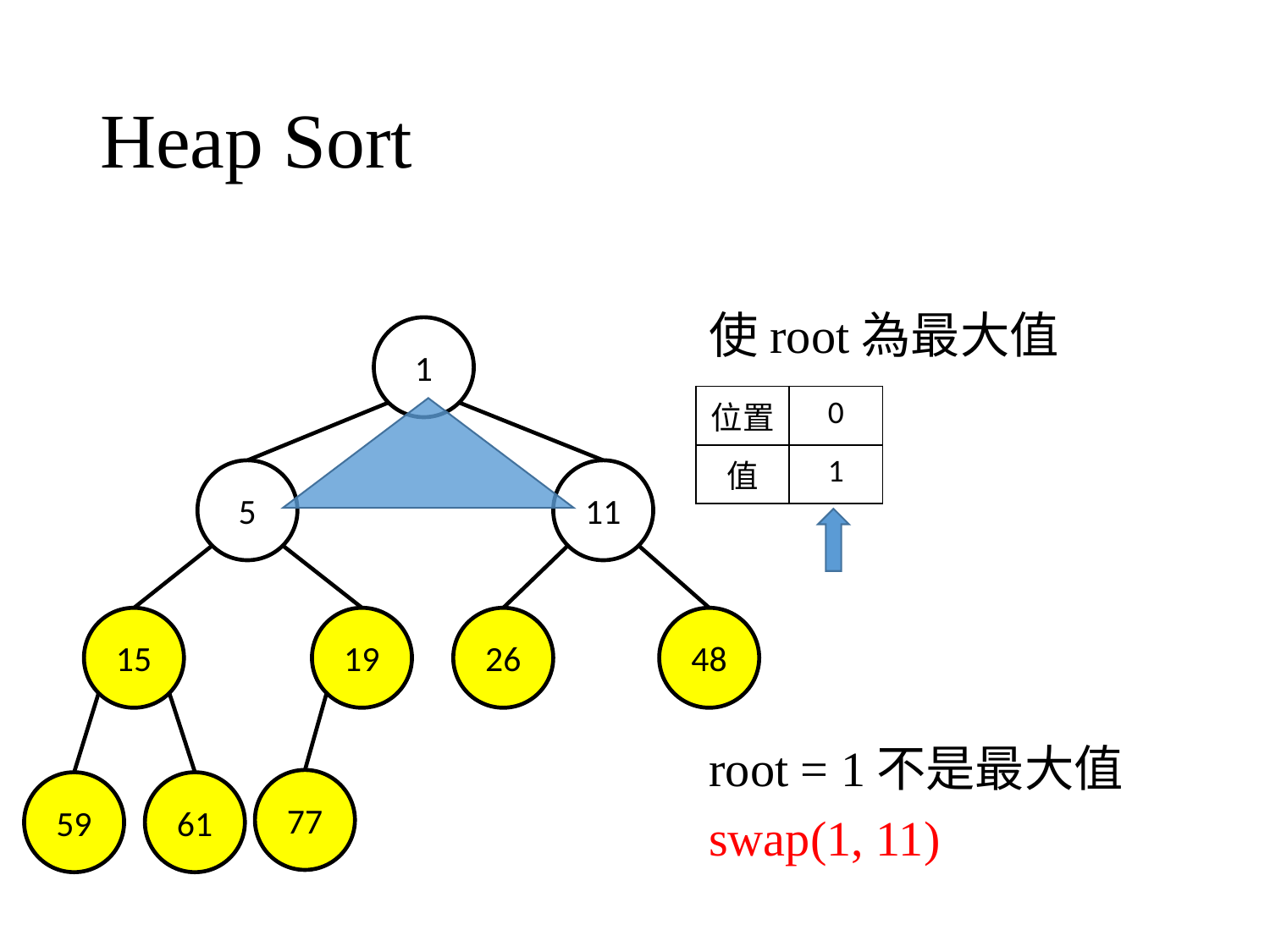

# Heap Sort
使root為最大值
1
5
11
15
19
26
48
77
59
61
| 位置 | 0 |
| --- | --- |
| 值 | 1 |

root = 1不是最大值
swap(1, 11)